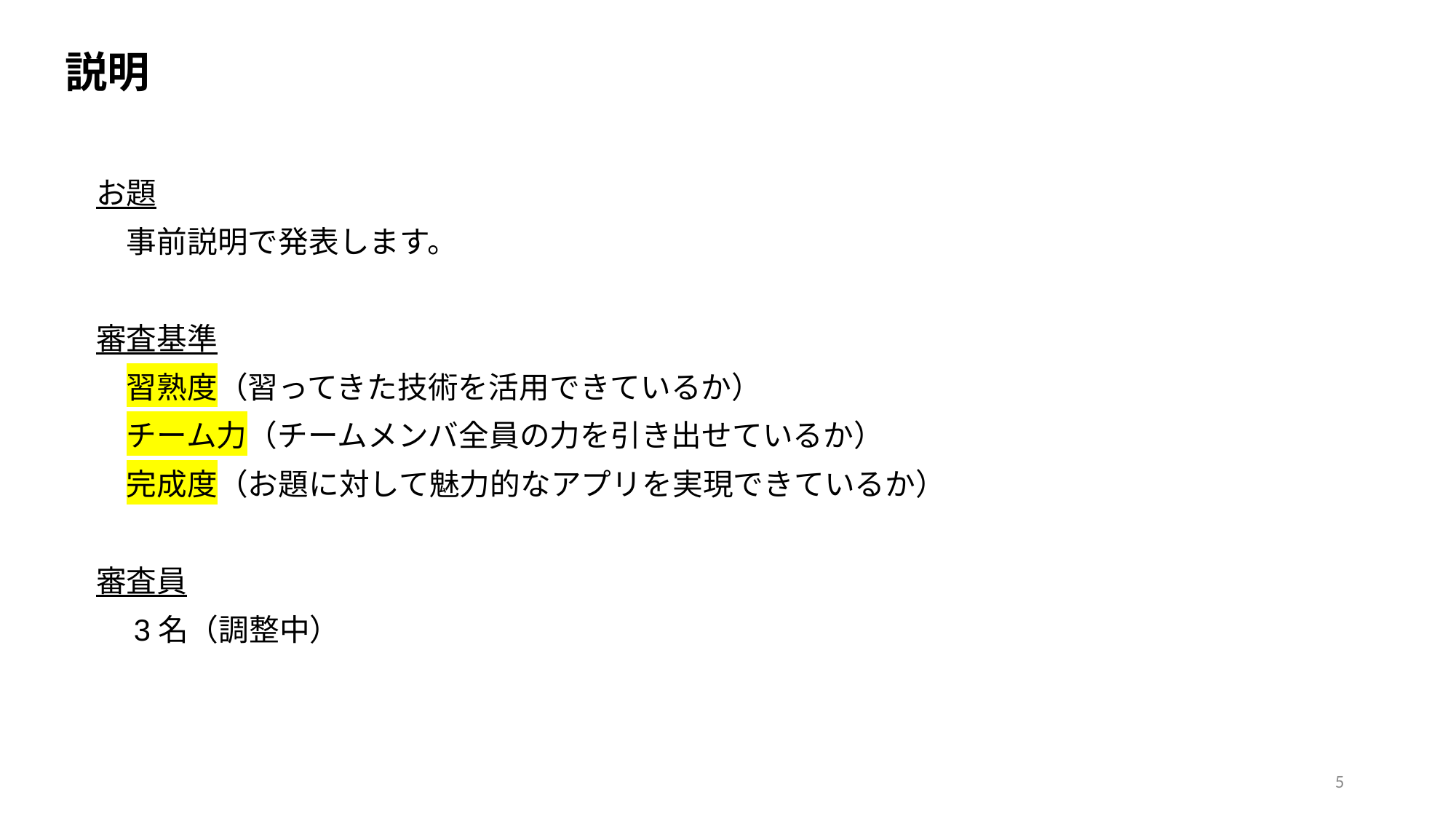

説明
お題
　事前説明で発表します。

審査基準
　習熟度（習ってきた技術を活用できているか）
　チーム力（チームメンバ全員の力を引き出せているか）
　完成度（お題に対して魅力的なアプリを実現できているか）

審査員
　3名（調整中）

5